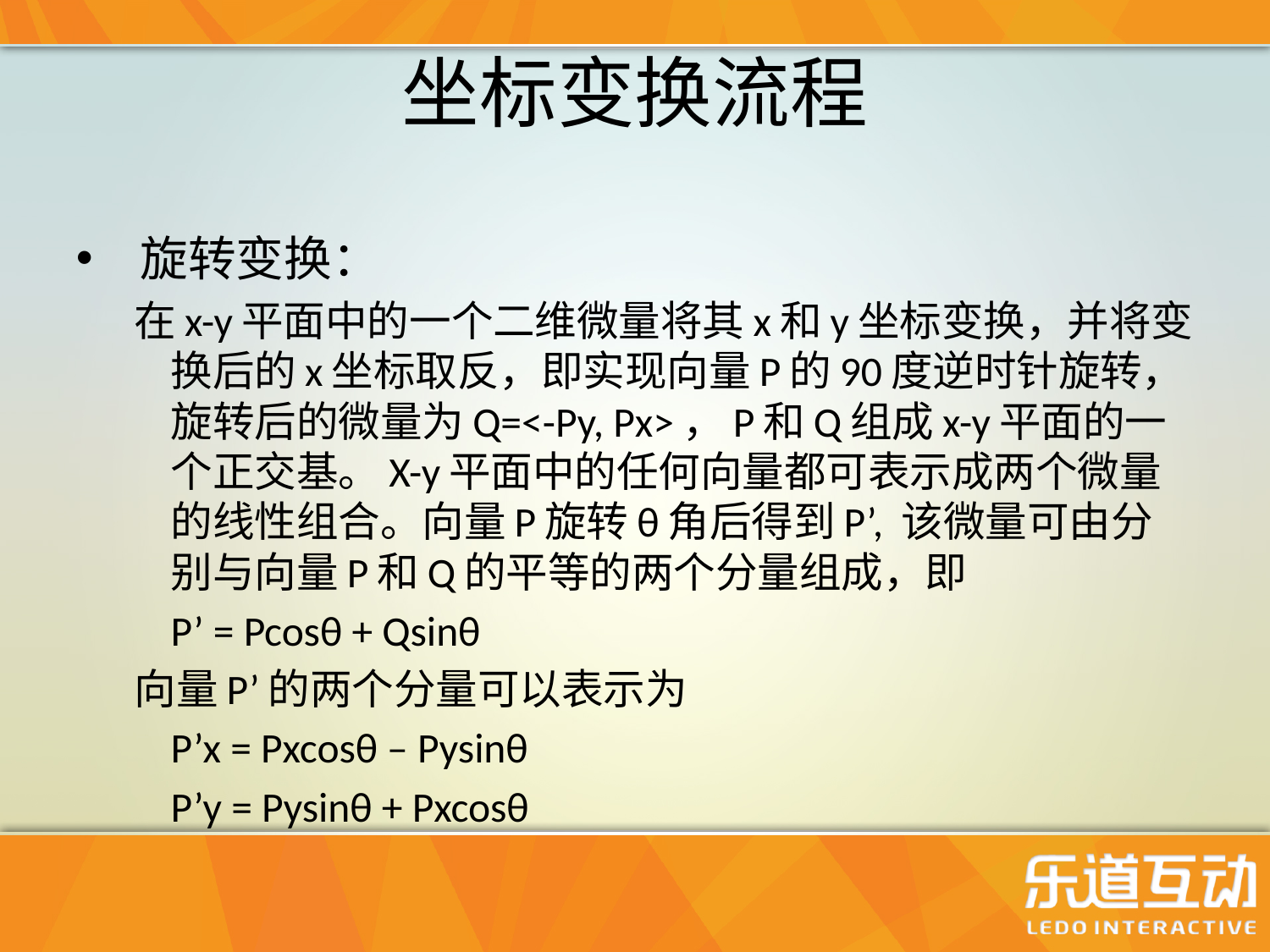

# 坐标变换流程
 旋转变换：
在x-y平面中的一个二维微量将其x和y坐标变换，并将变换后的x坐标取反，即实现向量P的90度逆时针旋转，旋转后的微量为Q=<-Py, Px>，P和Q组成x-y平面的一个正交基。X-y平面中的任何向量都可表示成两个微量的线性组合。向量P旋转θ角后得到P’, 该微量可由分别与向量P和Q的平等的两个分量组成，即
			P’ = Pcosθ + Qsinθ
向量P’的两个分量可以表示为
			P’x = Pxcosθ – Pysinθ
			P’y = Pysinθ + Pxcosθ